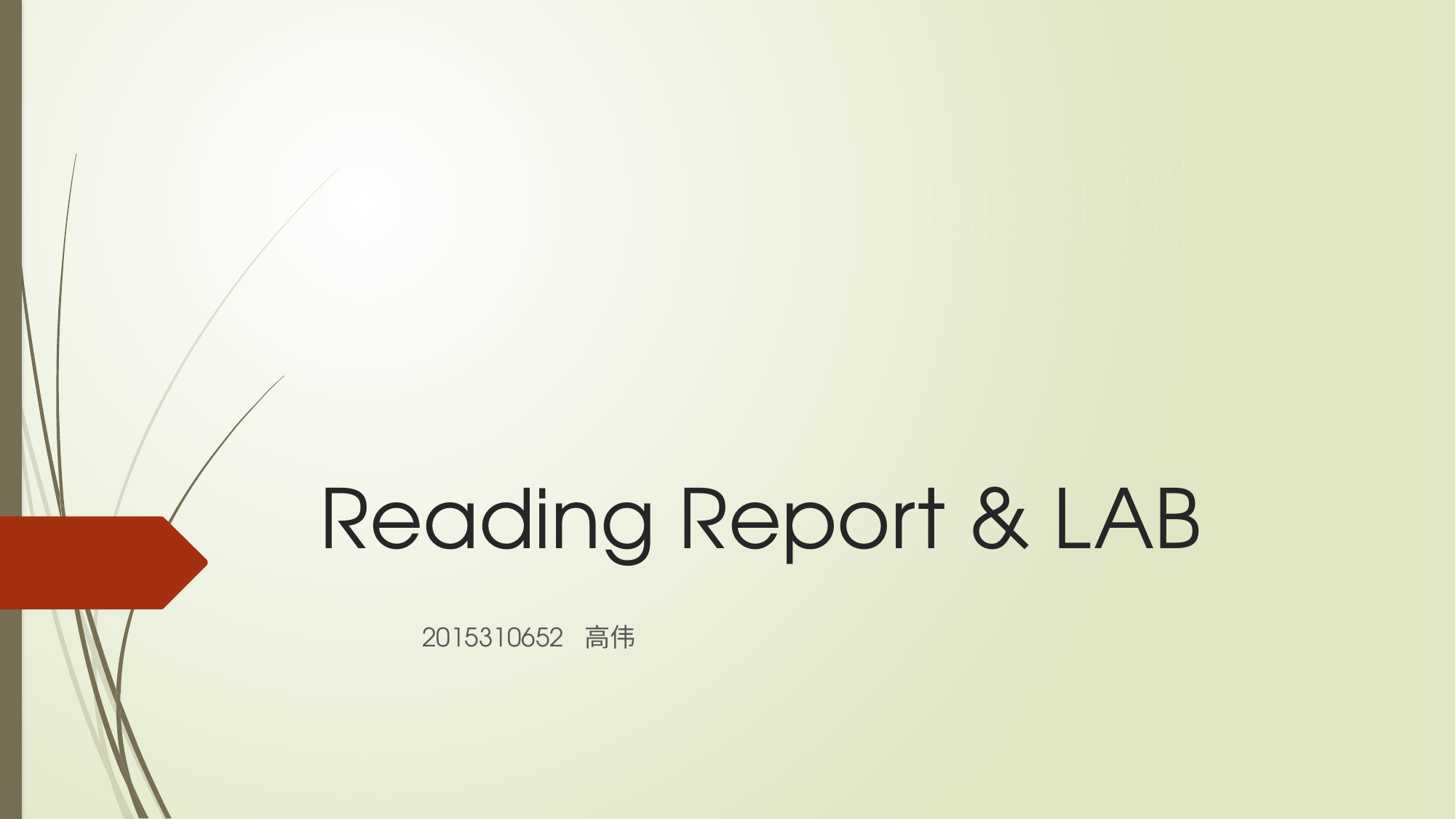

# Reading Report & LAB

												2015310652  高伟